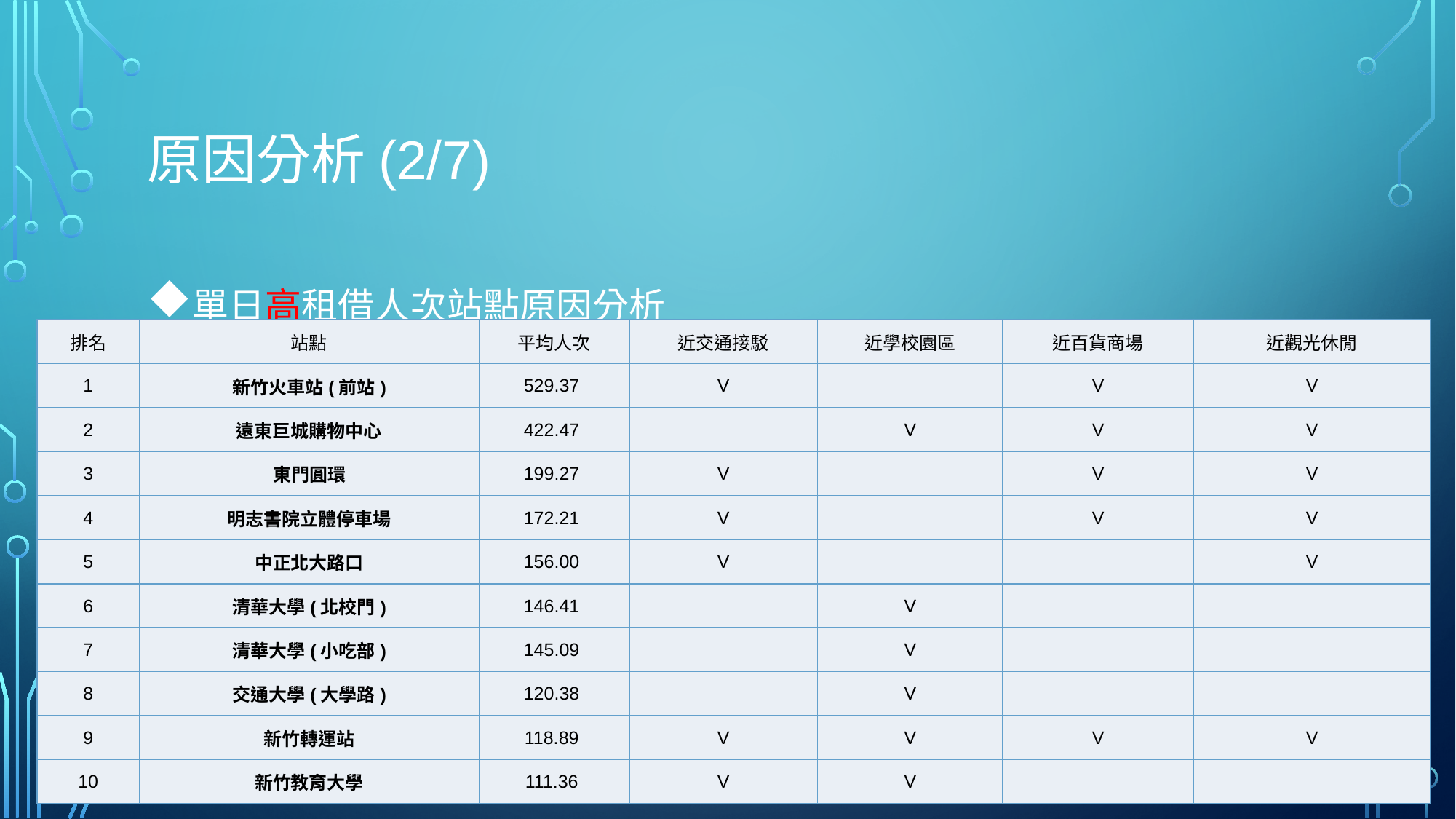

# 原因分析(2/7)
單日高租借人次站點原因分析

| 排名 | 站點 | 平均人次 | 近交通接駁 | 近學校園區 | 近百貨商場 | 近觀光休閒 |
| --- | --- | --- | --- | --- | --- | --- |
| 1 | 新竹火車站(前站) | 529.37 | V |  | V | V |
| 2 | 遠東巨城購物中心 | 422.47 |  | V | V | V |
| 3 | 東門圓環 | 199.27 | V |  | V | V |
| 4 | 明志書院立體停車場 | 172.21 | V |  | V | V |
| 5 | 中正北大路口 | 156.00 | V |  |  | V |
| 6 | 清華大學(北校門) | 146.41 |  | V |  |  |
| 7 | 清華大學(小吃部) | 145.09 |  | V |  |  |
| 8 | 交通大學(大學路) | 120.38 |  | V |  |  |
| 9 | 新竹轉運站 | 118.89 | V | V | V | V |
| 10 | 新竹教育大學 | 111.36 | V | V |  |  |